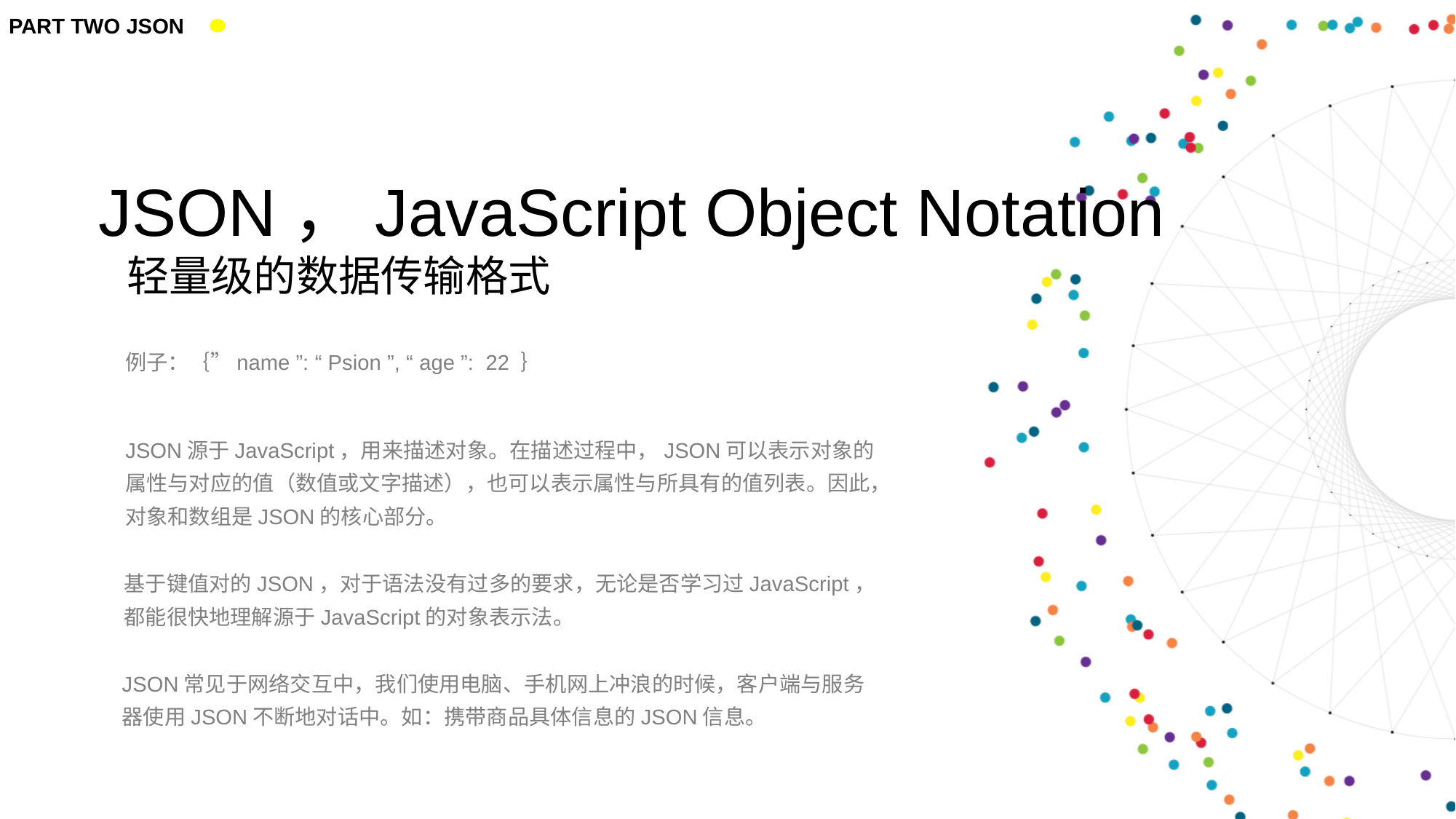

PART TWO JSON

JSON，JavaScript Object Notation
轻量级的数据传输格式
例子：｛”name ”: “ Psion ”, “ age ”:  22 ｝
JSON源于JavaScript，用来描述对象。在描述过程中，JSON可以表示对象的属性与对应的值（数值或文字描述），也可以表示属性与所具有的值列表。因此，对象和数组是JSON的核心部分。
基于键值对的JSON，对于语法没有过多的要求，无论是否学习过JavaScript，都能很快地理解源于JavaScript的对象表示法。
JSON常见于网络交互中，我们使用电脑、手机网上冲浪的时候，客户端与服务器使用JSON不断地对话中。如：携带商品具体信息的JSON信息。